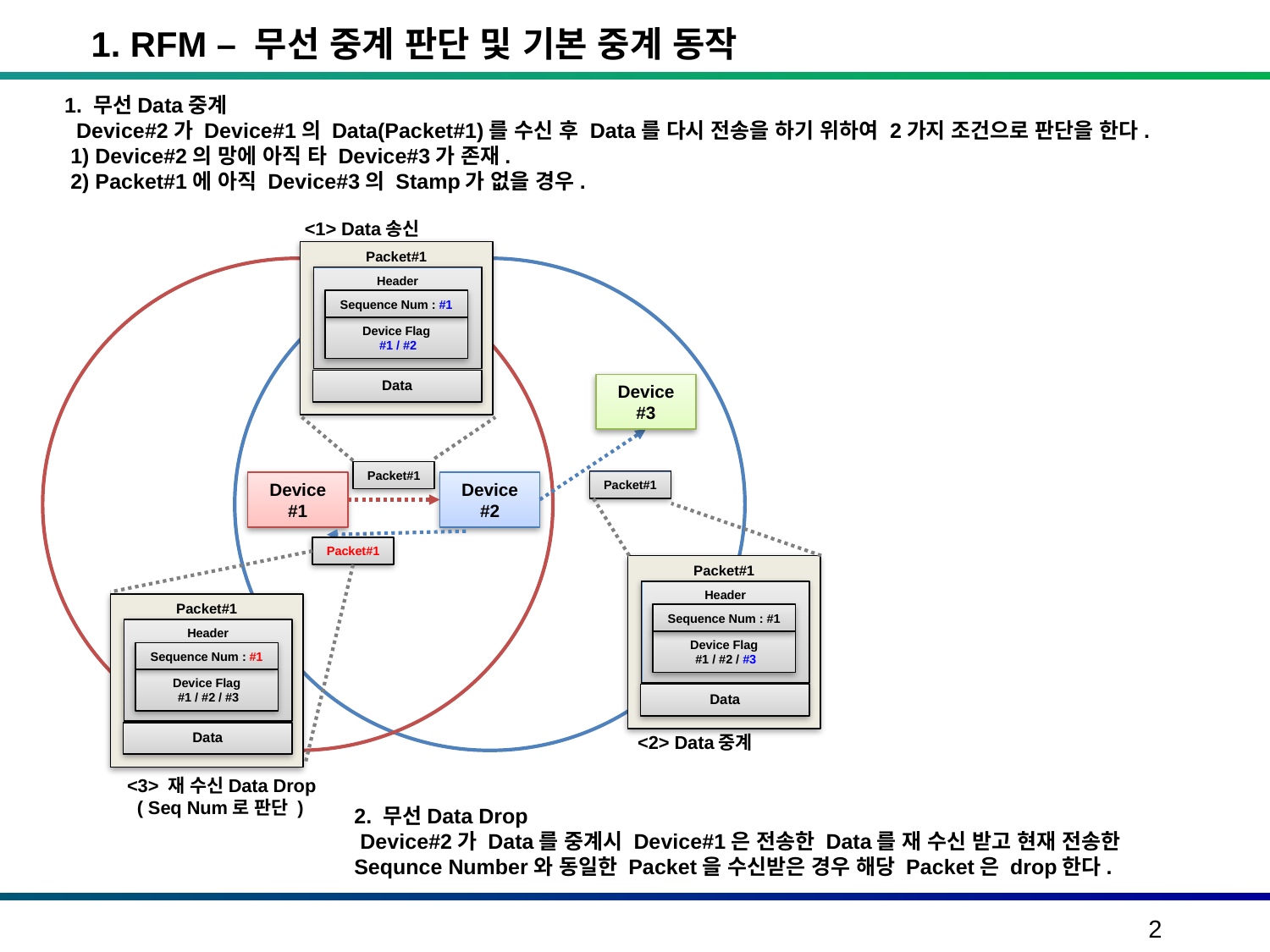

1. RFM – 무선 중계 판단 및 기본 중계 동작
1. 무선Data중계
  Device#2가 Device#1의 Data(Packet#1)를 수신 후 Data를 다시 전송을 하기 위하여 2가지 조건으로 판단을 한다.
 1) Device#2의 망에 아직 타 Device#3가 존재.
 2) Packet#1에 아직 Device#3의 Stamp가 없을 경우.
<1> Data송신
Packet#1
Header
Sequence Num : #1
Device Flag
 #1 / #2

Data

Device
#1

Device #2
Device #3
Packet#1
Packet#1
Packet#1
Packet#1
Header
Sequence Num : #1
Device Flag
 #1 / #2 / #3

Data

Packet#1
Header
Sequence Num : #1
Device Flag
 #1 / #2 / #3

Data

<2> Data중계
<3> 재 수신Data Drop
  ( Seq Num로 판단 )
2. 무선Data Drop
 Device#2가 Data를 중계시 Device#1은 전송한 Data를 재 수신 받고 현재 전송한 Sequnce Number와 동일한 Packet을 수신받은 경우 해당 Packet은 drop한다.
2